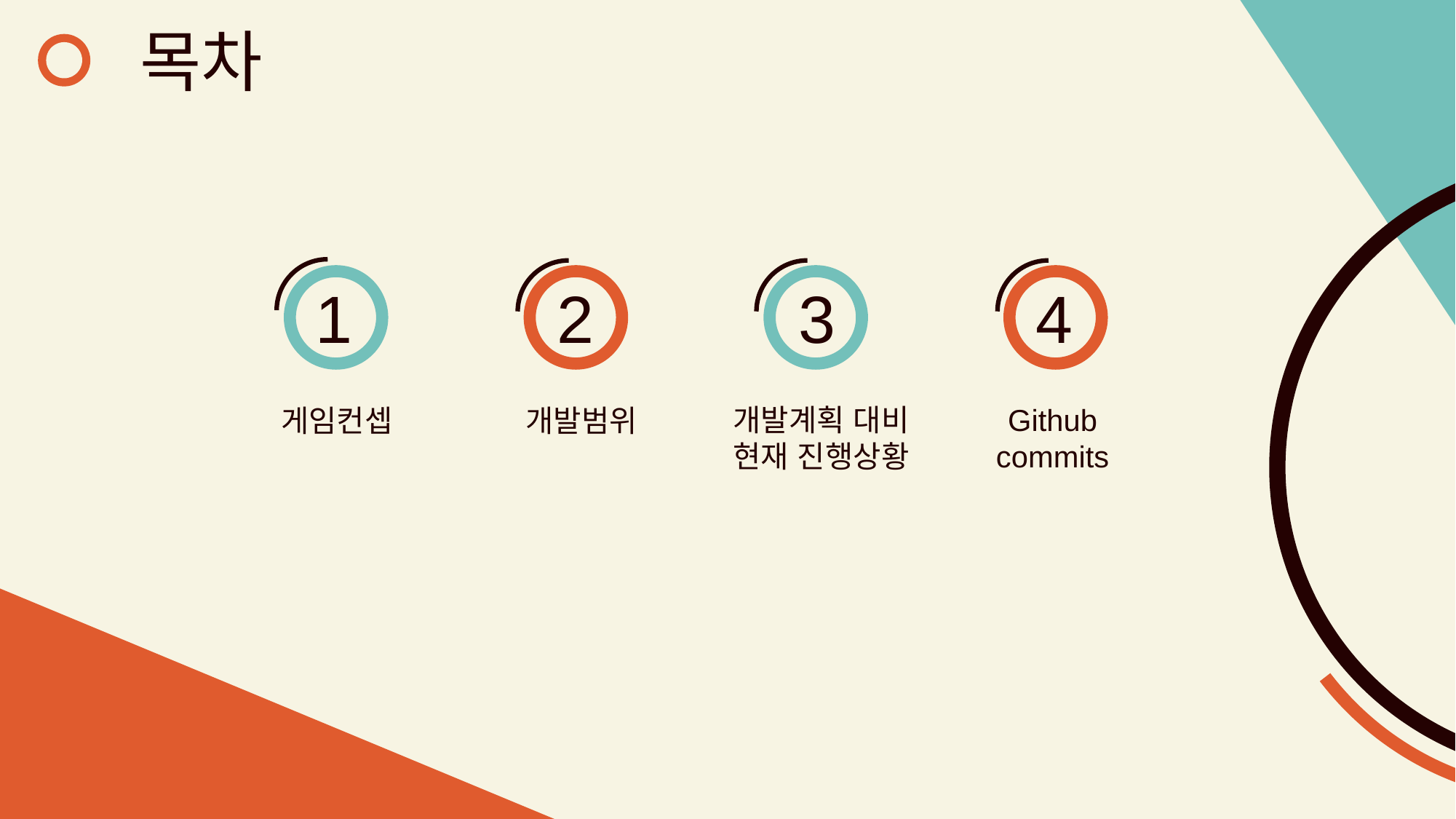

목차

1

2

3

4
게임컨셉
개발범위
개발계획 대비 현재 진행상황
Github commits